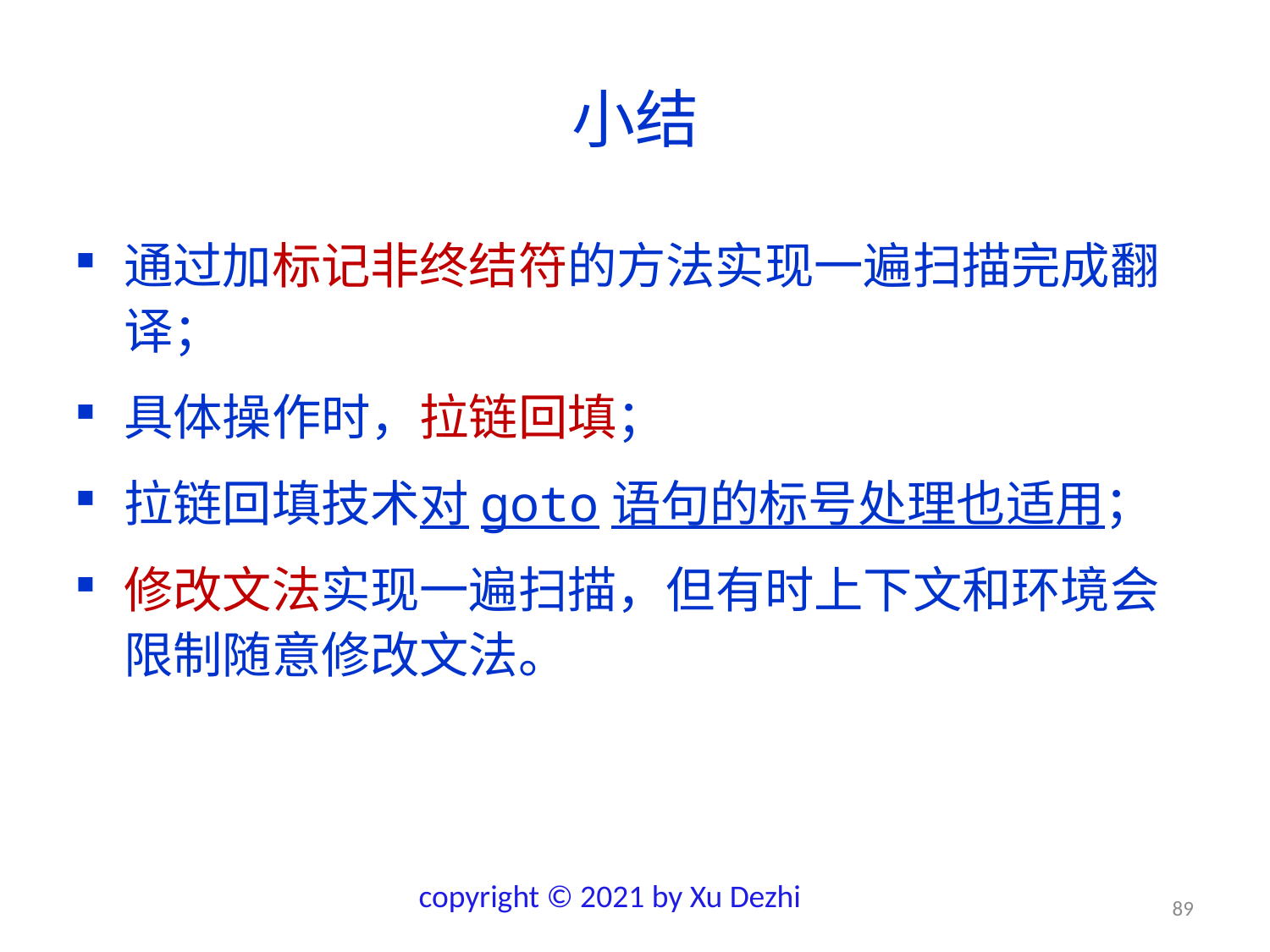

# 小结
通过加标记非终结符的方法实现一遍扫描完成翻译；
具体操作时，拉链回填；
拉链回填技术对goto语句的标号处理也适用；
修改文法实现一遍扫描，但有时上下文和环境会限制随意修改文法。
copyright © 2021 by Xu Dezhi
89